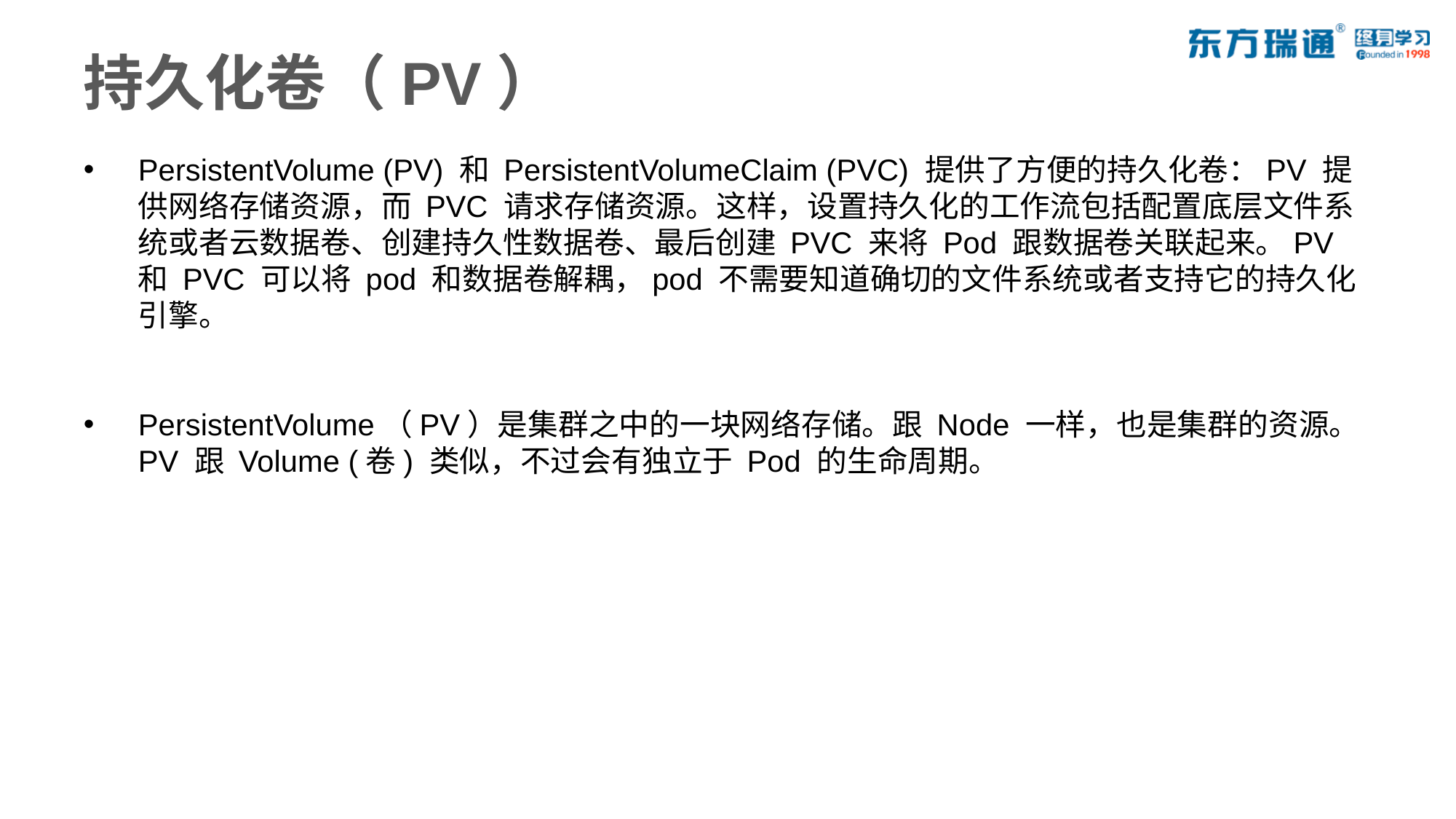

# 持久化卷（PV）
PersistentVolume (PV) 和 PersistentVolumeClaim (PVC) 提供了方便的持久化卷：PV 提供网络存储资源，而 PVC 请求存储资源。这样，设置持久化的工作流包括配置底层文件系统或者云数据卷、创建持久性数据卷、最后创建 PVC 来将 Pod 跟数据卷关联起来。PV 和 PVC 可以将 pod 和数据卷解耦，pod 不需要知道确切的文件系统或者支持它的持久化引擎。

PersistentVolume（PV）是集群之中的一块网络存储。跟 Node 一样，也是集群的资源。PV 跟 Volume (卷) 类似，不过会有独立于 Pod 的生命周期。